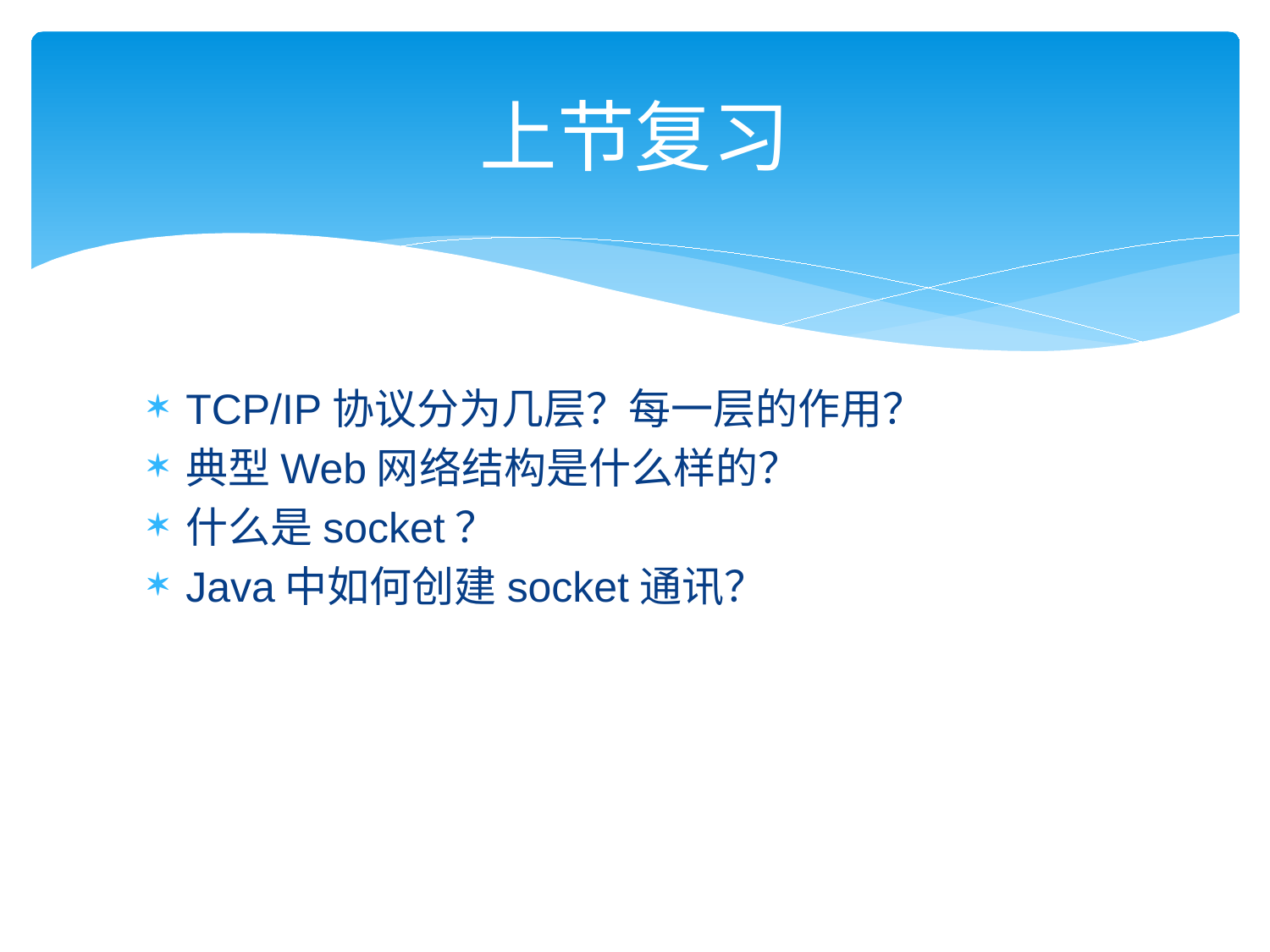

# 上节复习
TCP/IP协议分为几层？每一层的作用？
典型Web网络结构是什么样的？
什么是socket？
Java中如何创建socket通讯？